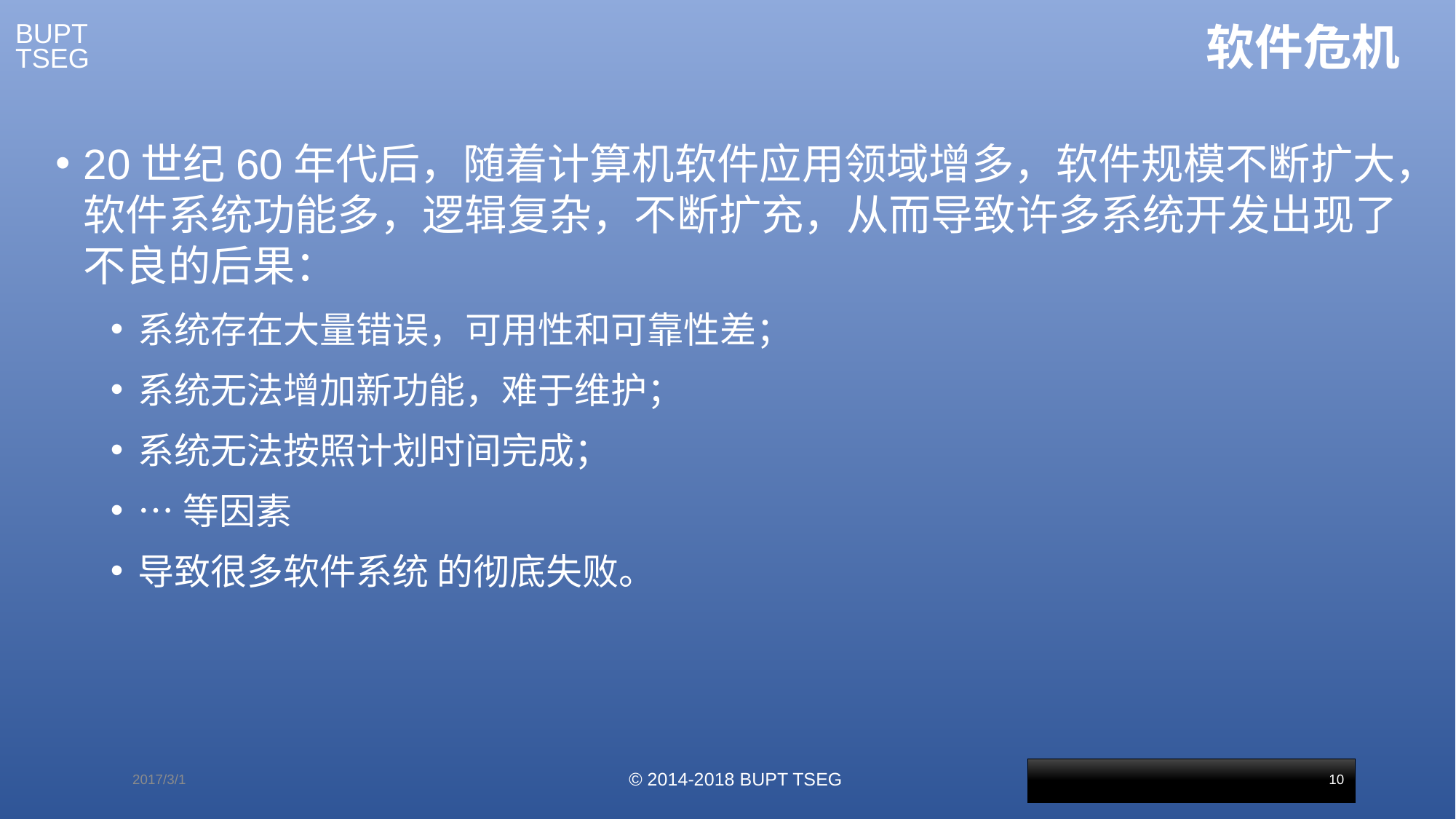

# 软件危机
20世纪60年代后，随着计算机软件应用领域增多，软件规模不断扩大，软件系统功能多，逻辑复杂，不断扩充，从而导致许多系统开发出现了不良的后果：
系统存在大量错误，可用性和可靠性差；
系统无法增加新功能，难于维护；
系统无法按照计划时间完成；
…等因素
导致很多软件系统 的彻底失败。
2017/3/1
© 2014-2018 BUPT TSEG
10